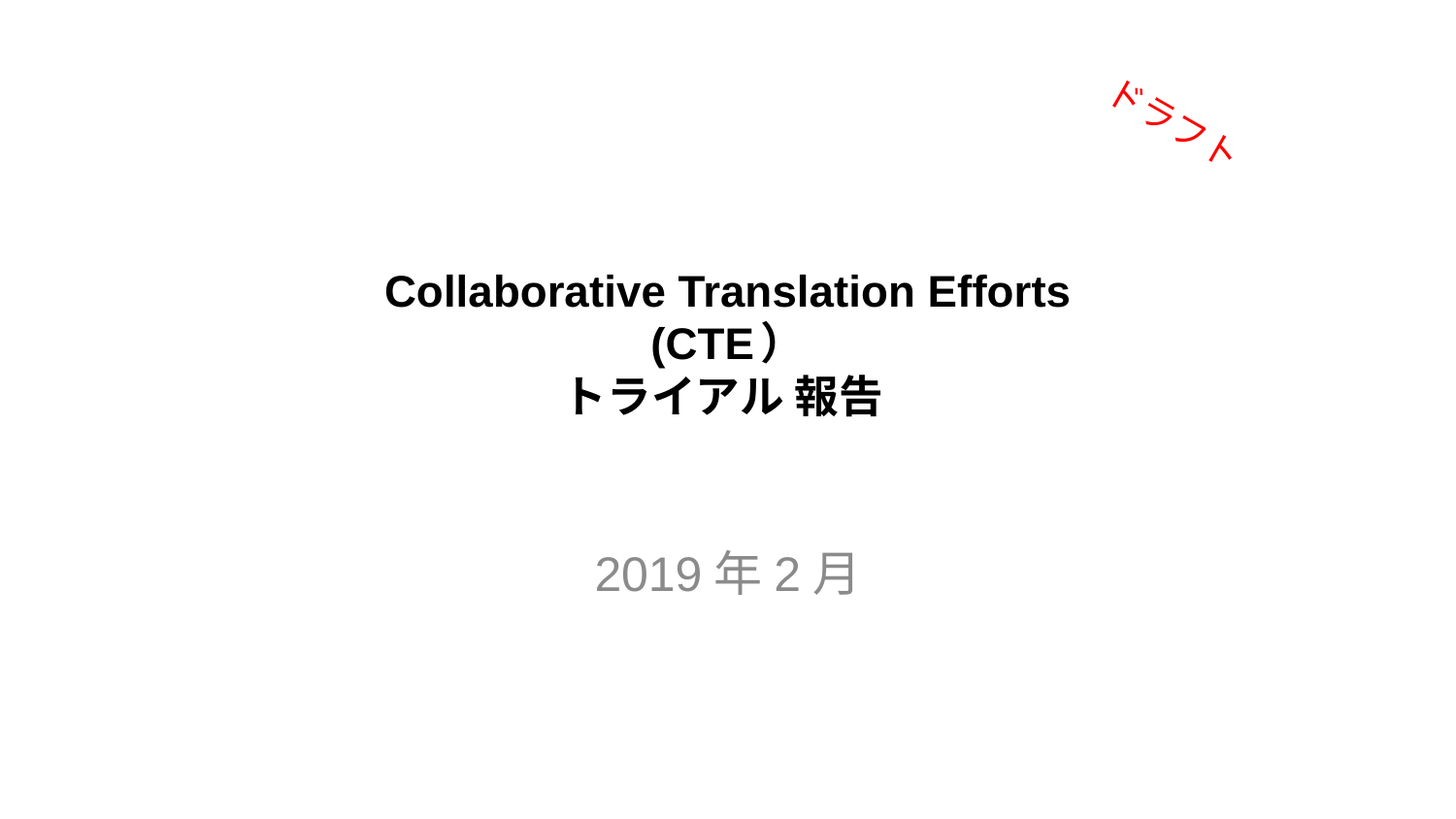

ドラフト
# Collaborative Translation Efforts (CTE） トライアル 報告
2019年2月